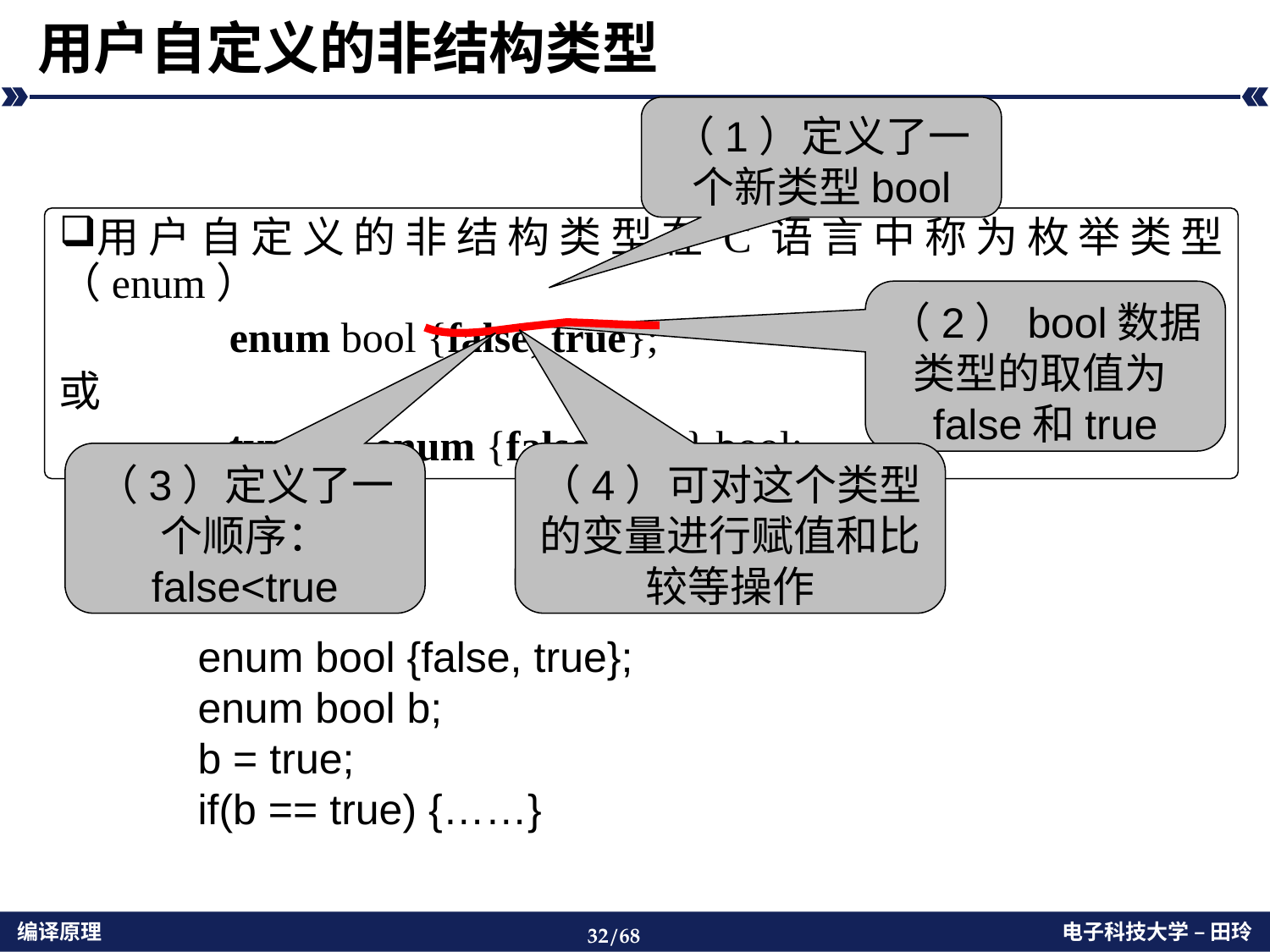

# 用户自定义的非结构类型
（1）定义了一个新类型bool
用户自定义的非结构类型在C语言中称为枚举类型（enum）
enum bool {false, true};
或
typedef enum {false, true} bool;
（2）bool数据类型的取值为false和true

（4）可对这个类型的变量进行赋值和比较等操作
（3）定义了一个顺序：
false<true
enum bool {false, true};
enum bool b;
b = true;
if(b == true) {……}